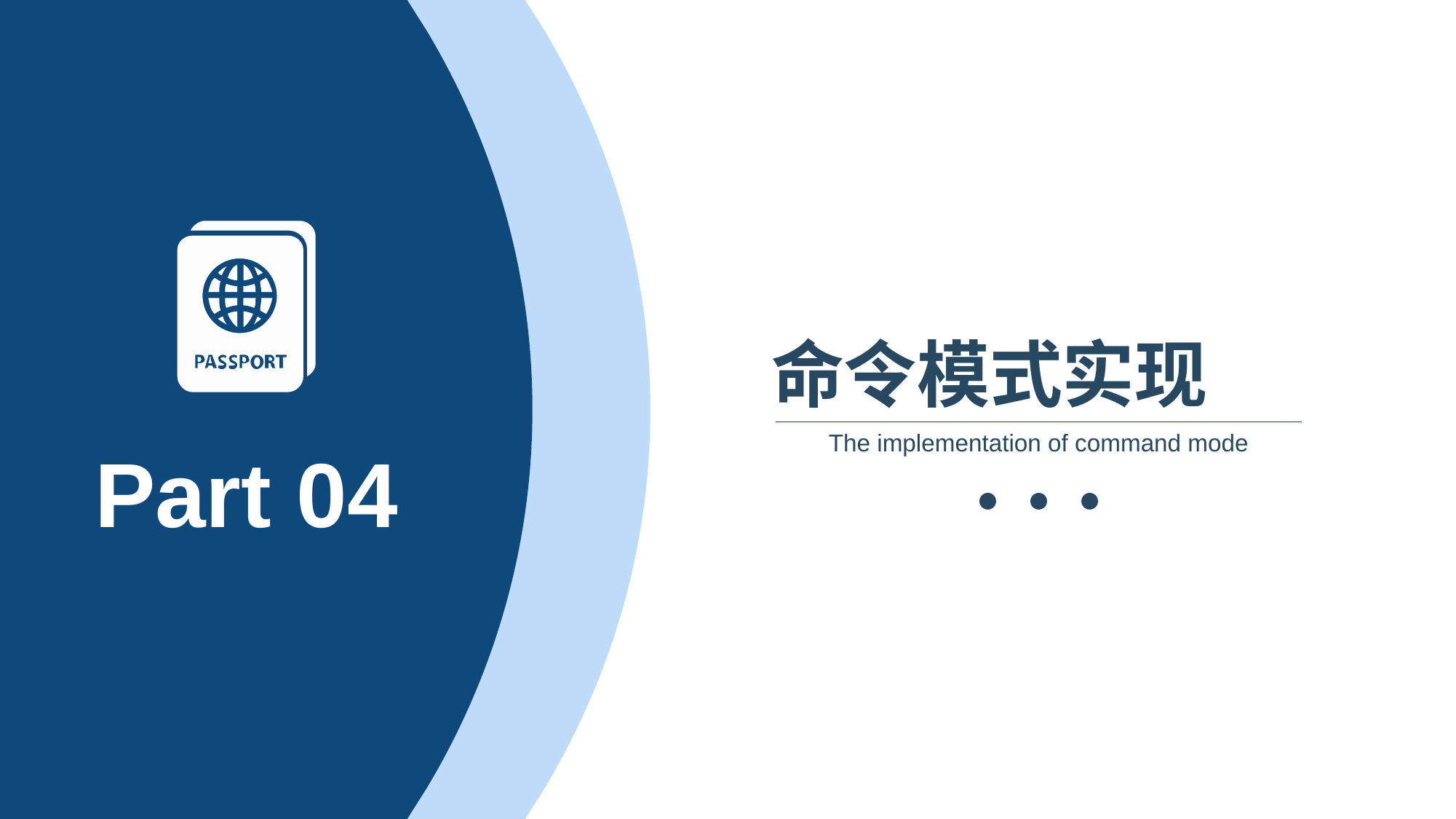

命令模式实现
The implementation of command mode
Part 04

子煜